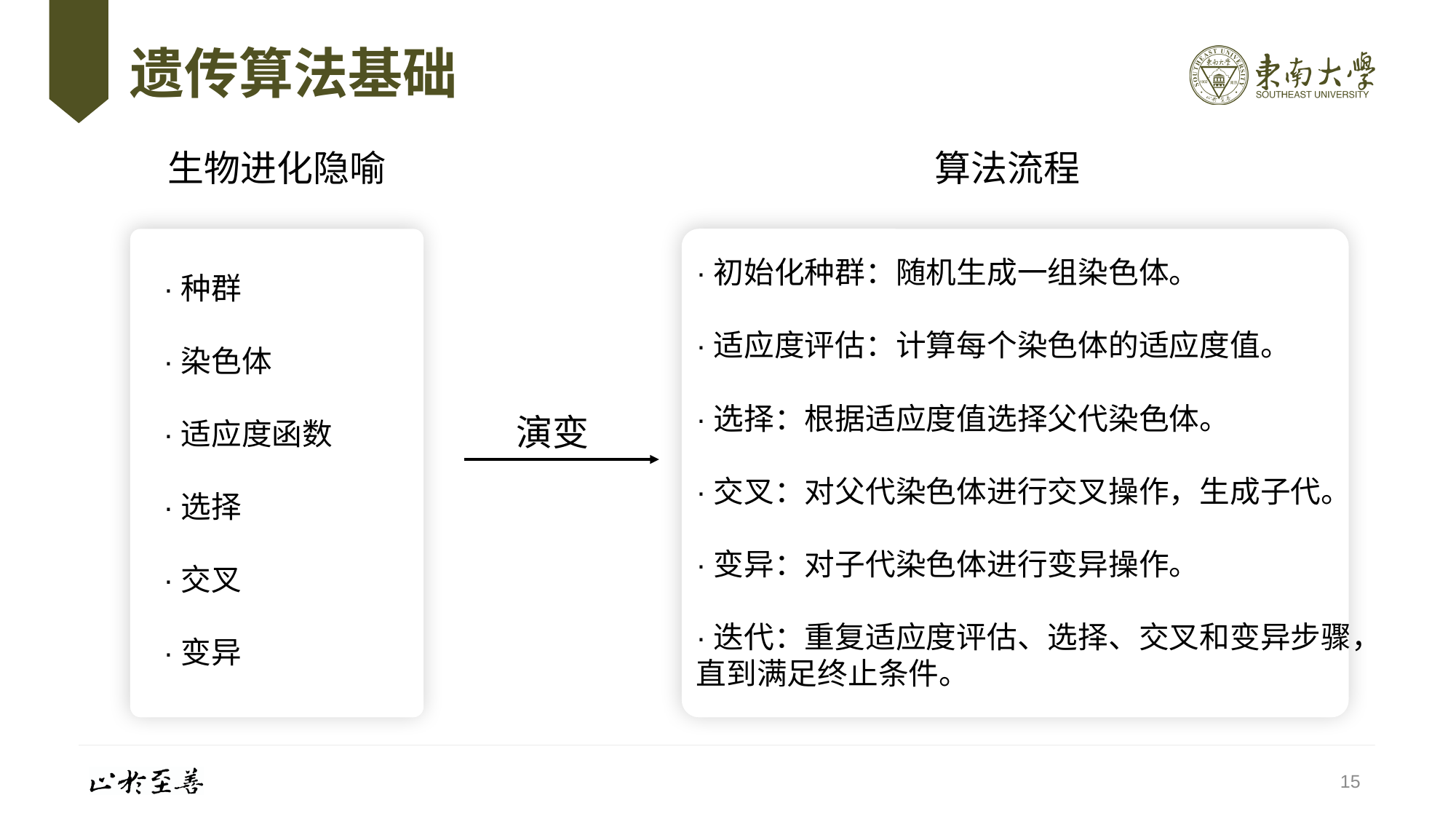

# 遗传算法基础
生物进化隐喻
算法流程

·种群

·染色体

·适应度函数

·选择

·交叉

·变异

·初始化种群：随机生成一组染色体。

·适应度评估：计算每个染色体的适应度值。

·选择：根据适应度值选择父代染色体。

·交叉：对父代染色体进行交叉操作，生成子代。

·变异：对子代染色体进行变异操作。

·迭代：重复适应度评估、选择、交叉和变异步骤，直到满足终止条件。
演变
15